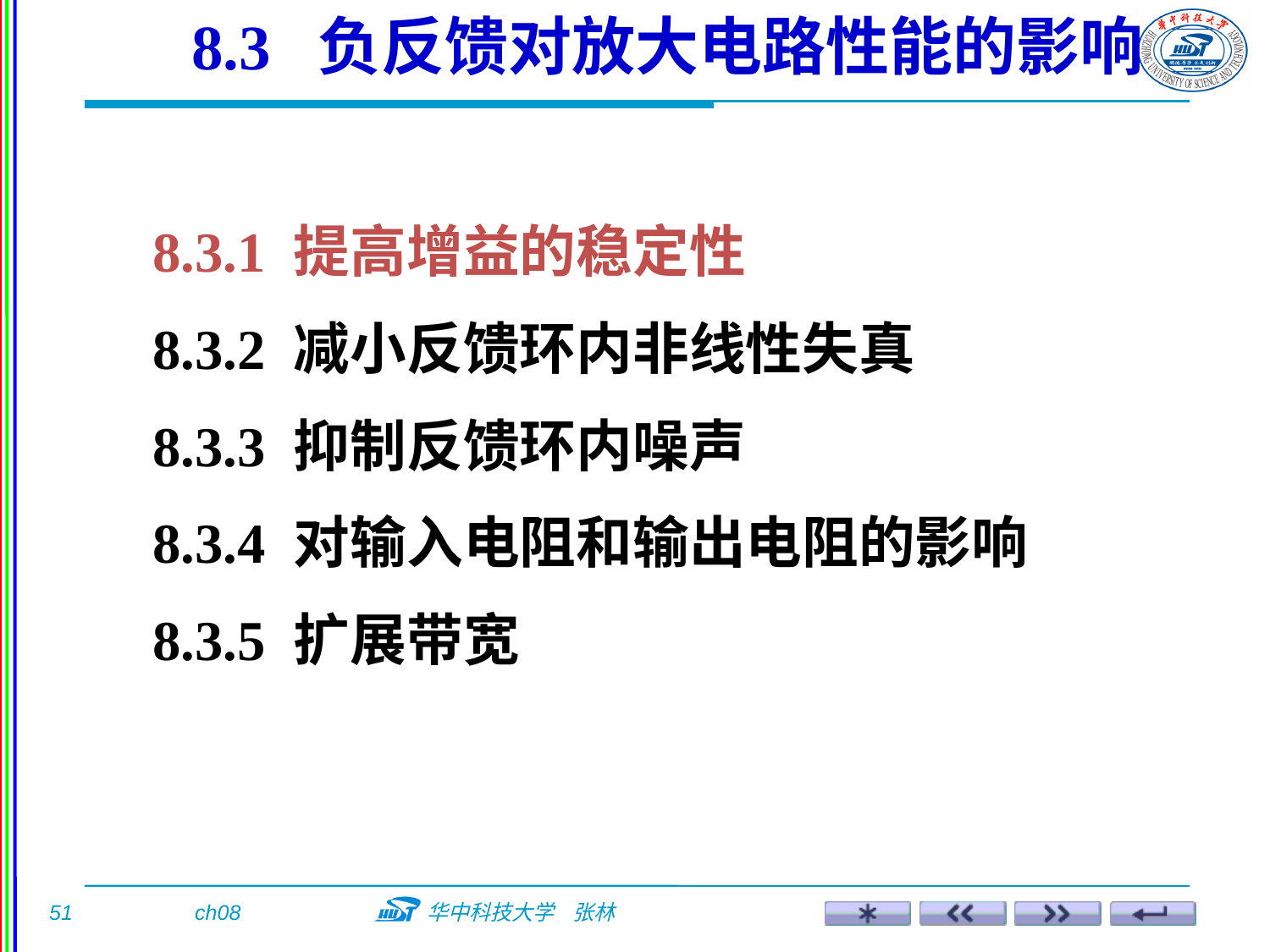

8.3  负反馈对放大电路性能的影响
8.3.1 提高增益的稳定性
8.3.2 减小反馈环内非线性失真
8.3.3 抑制反馈环内噪声
8.3.4 对输入电阻和输出电阻的影响
8.3.5 扩展带宽